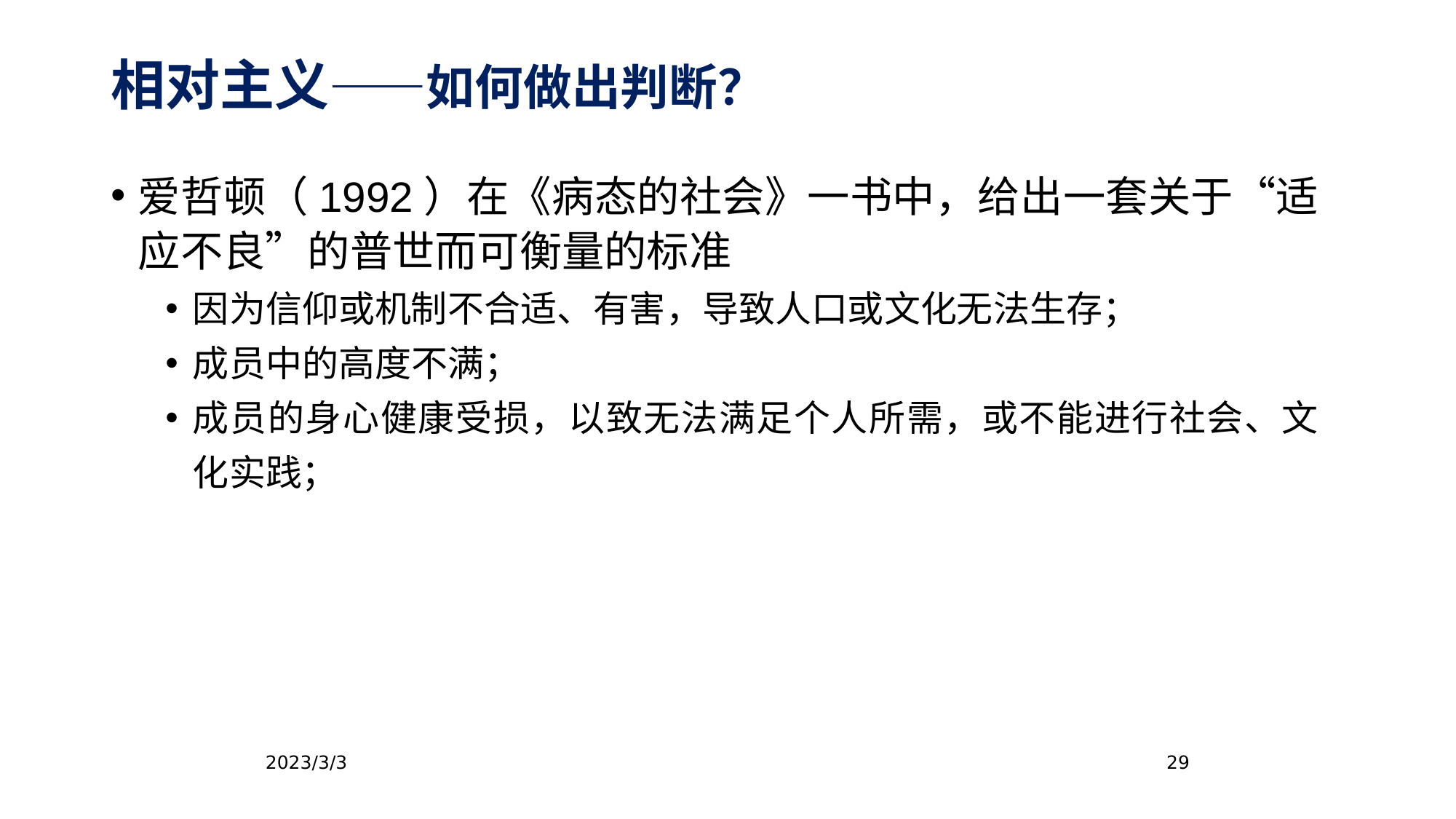

相对主义——如何做出判断？
爱哲顿（1992）在《病态的社会》一书中，给出一套关于“适应不良”的普世而可衡量的标准
因为信仰或机制不合适、有害，导致人口或文化无法生存；
成员中的高度不满；
成员的身心健康受损，以致无法满足个人所需，或不能进行社会、文化实践；
2023/3/3
29